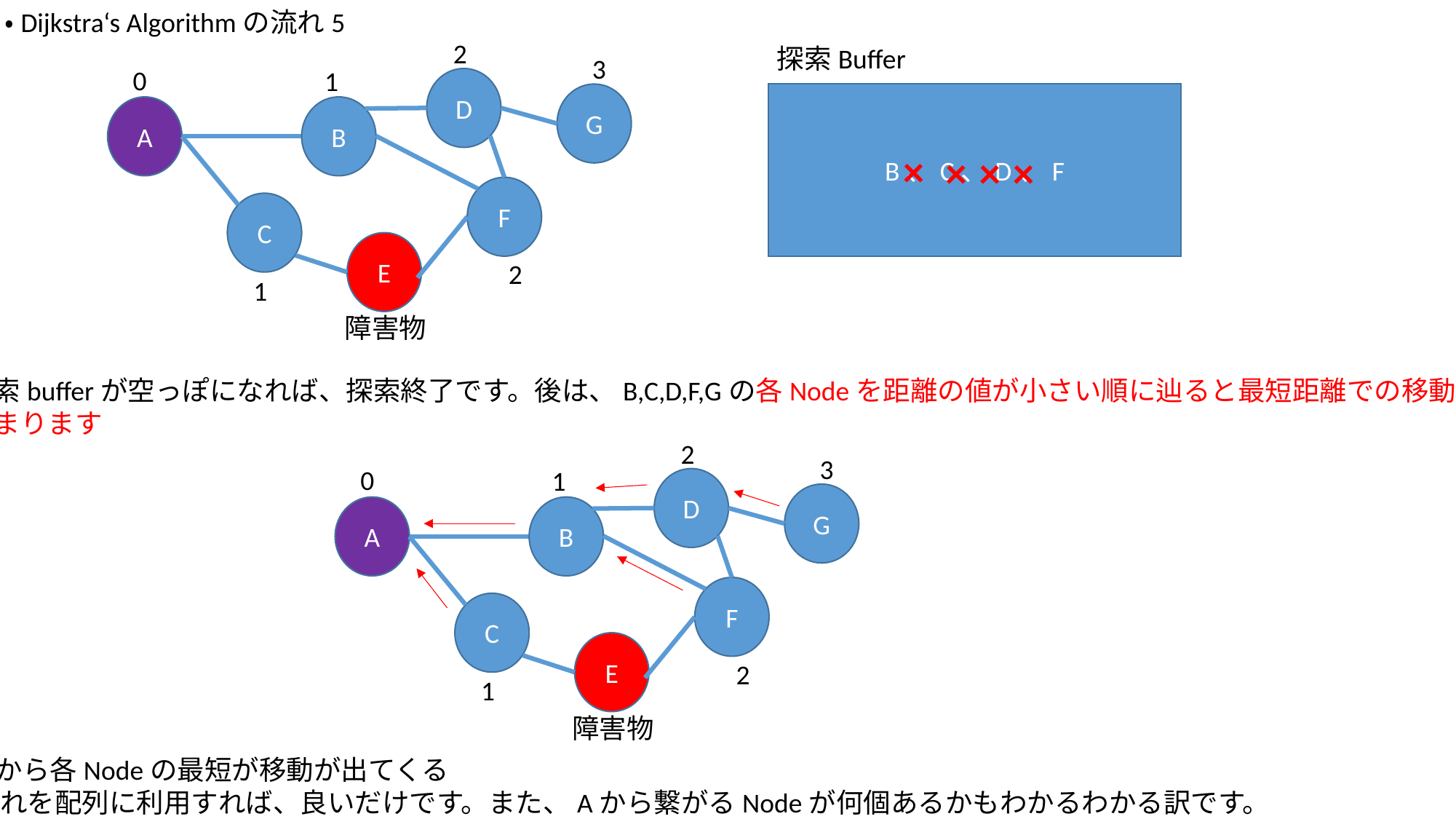

・Dijkstra‘s Algorithmの流れ5
2
探索Buffer
3
0
1
D
G
B、C、D、F
A
B
×
×
×
×
F
C
E
2
1
障害物
探索bufferが空っぽになれば、探索終了です。後は、B,C,D,F,Gの各Nodeを距離の値が小さい順に辿ると最短距離での移動が
求まります
2
3
0
1
D
G
A
B
F
C
E
2
1
障害物
Aから各Nodeの最短が移動が出てくる
これを配列に利用すれば、良いだけです。また、Aから繋がるNodeが何個あるかもわかるわかる訳です。